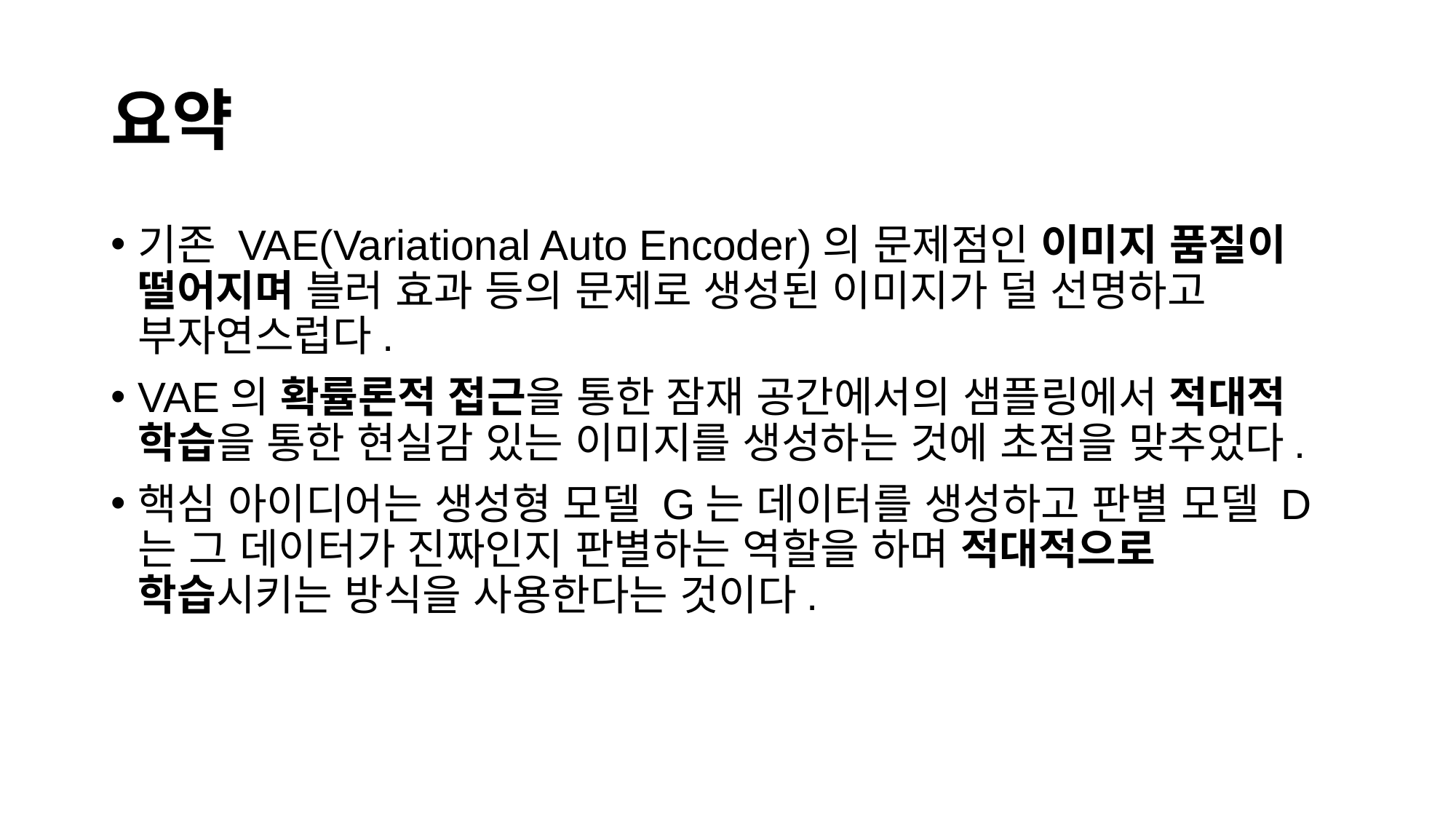

# 요약
기존 VAE(Variational Auto Encoder)의 문제점인 이미지 품질이 떨어지며 블러 효과 등의 문제로 생성된 이미지가 덜 선명하고 부자연스럽다.
VAE의 확률론적 접근을 통한 잠재 공간에서의 샘플링에서 적대적 학습을 통한 현실감 있는 이미지를 생성하는 것에 초점을 맞추었다.
핵심 아이디어는 생성형 모델 G는 데이터를 생성하고 판별 모델 D는 그 데이터가 진짜인지 판별하는 역할을 하며 적대적으로 학습시키는 방식을 사용한다는 것이다.